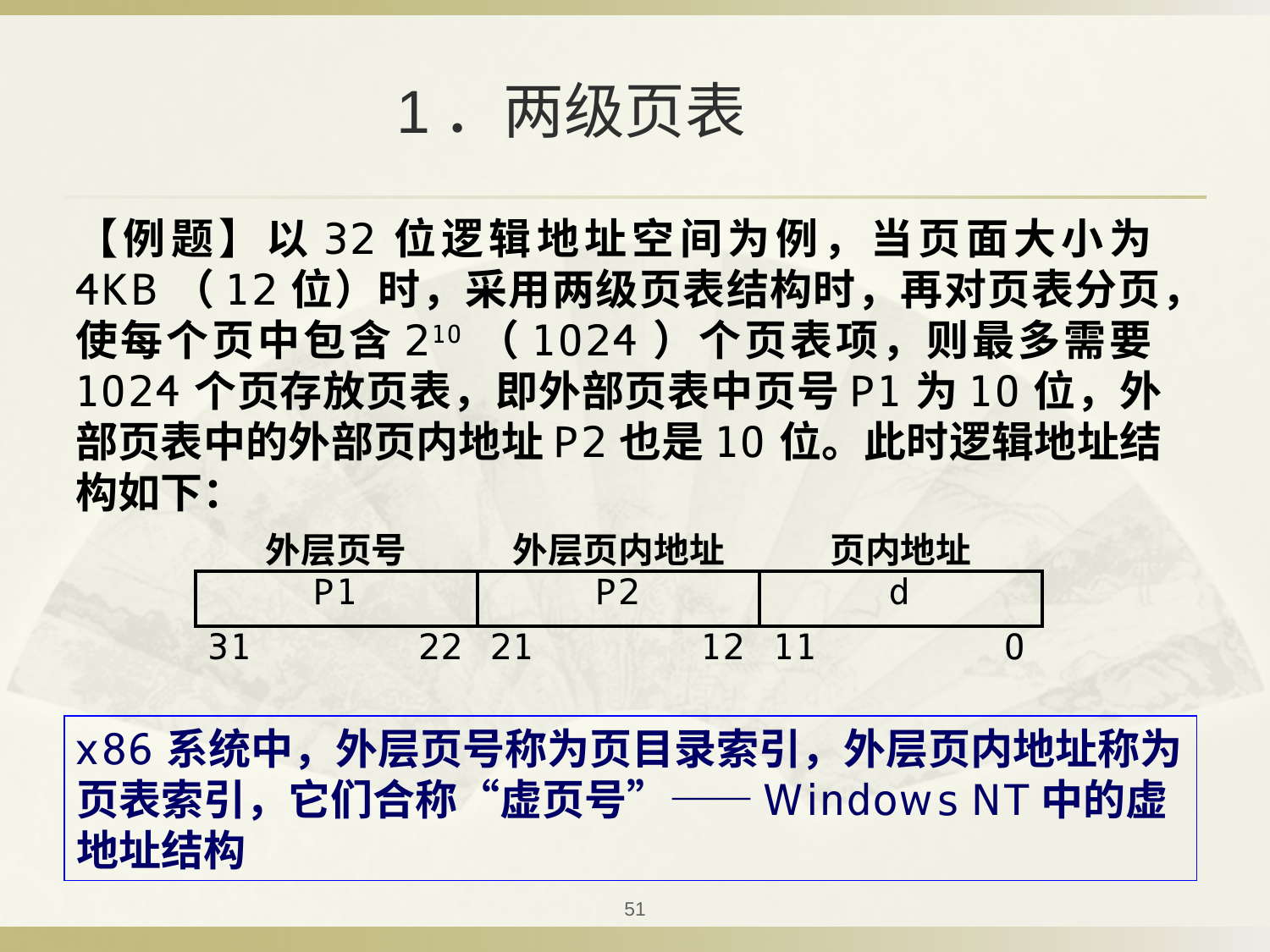

# 1．两级页表
【例题】以32位逻辑地址空间为例，当页面大小为4KB（12位）时，采用两级页表结构时，再对页表分页，使每个页中包含210（1024）个页表项，则最多需要1024个页存放页表，即外部页表中页号P1为10位，外部页表中的外部页内地址P2也是10位。此时逻辑地址结构如下：
| 外层页号 | 外层页内地址 | 页内地址 |
| --- | --- | --- |
| P1 | P2 | d |
| 31 22 | 21 12 | 11 0 |
x86系统中，外层页号称为页目录索引，外层页内地址称为页表索引，它们合称“虚页号”——Windows NT中的虚地址结构
51